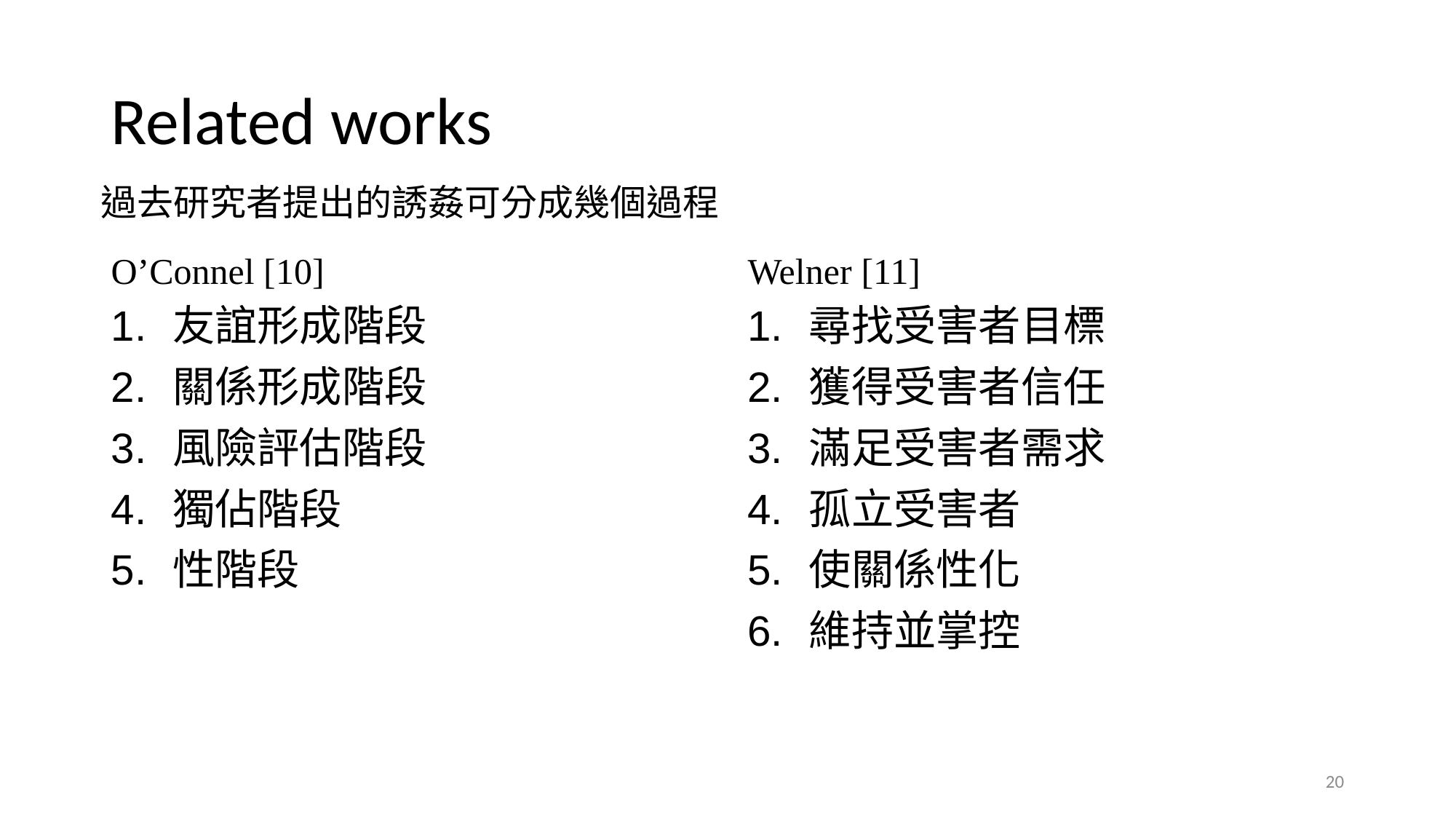

# Related works
過去研究者提出的誘姦可分成幾個過程
O’Connel [10]

Welner [11]

友誼形成階段
關係形成階段
風險評估階段
獨佔階段
性階段
尋找受害者目標
獲得受害者信任
滿足受害者需求
孤立受害者
使關係性化
維持並掌控

20